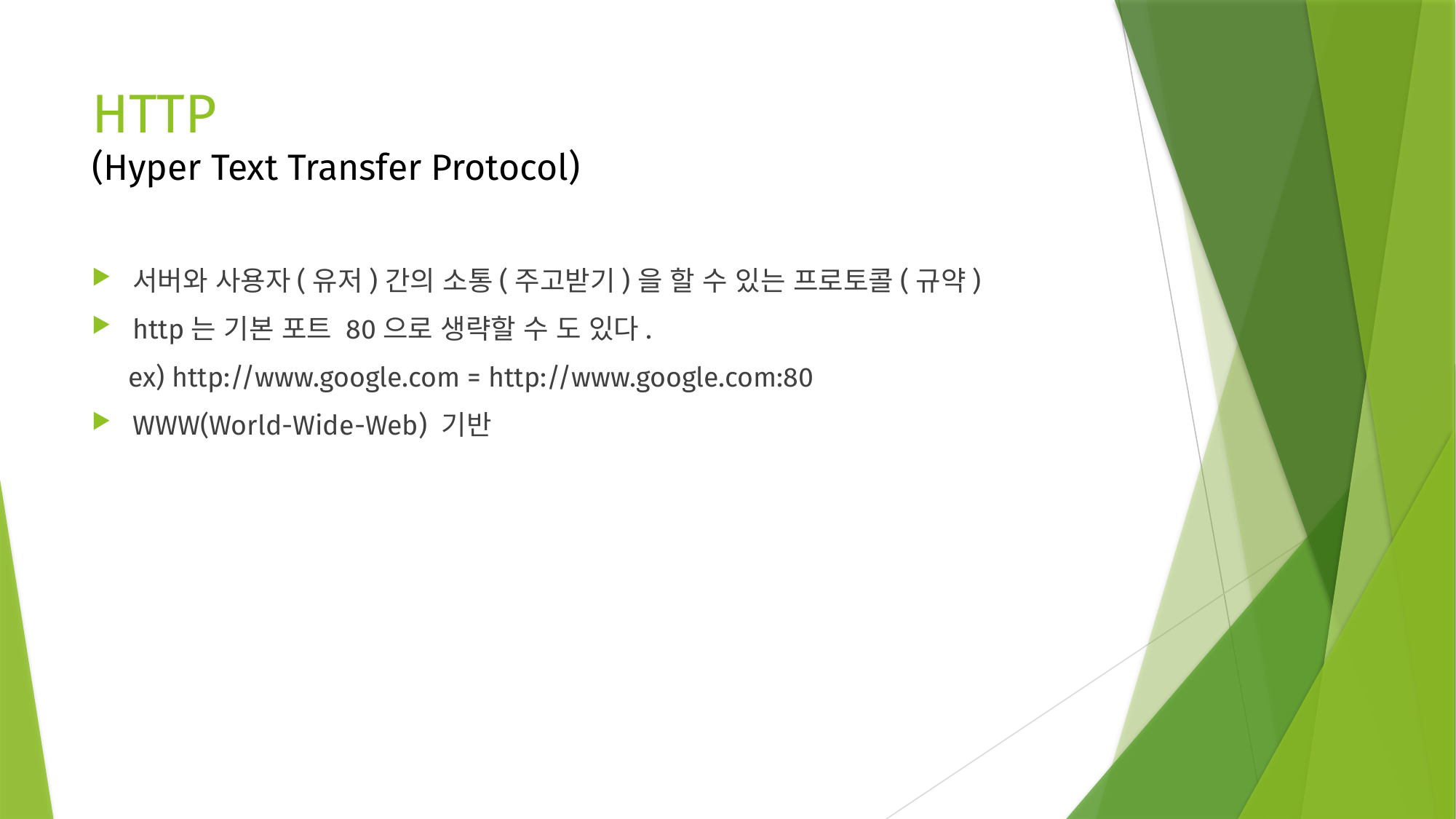

# HTTP (Hyper Text Transfer Protocol)
서버와 사용자(유저)간의 소통(주고받기)을 할 수 있는 프로토콜(규약)
http는 기본 포트 80으로 생략할 수 도 있다.
     ex) http://www.google.com = http://www.google.com:80
WWW(World-Wide-Web) 기반